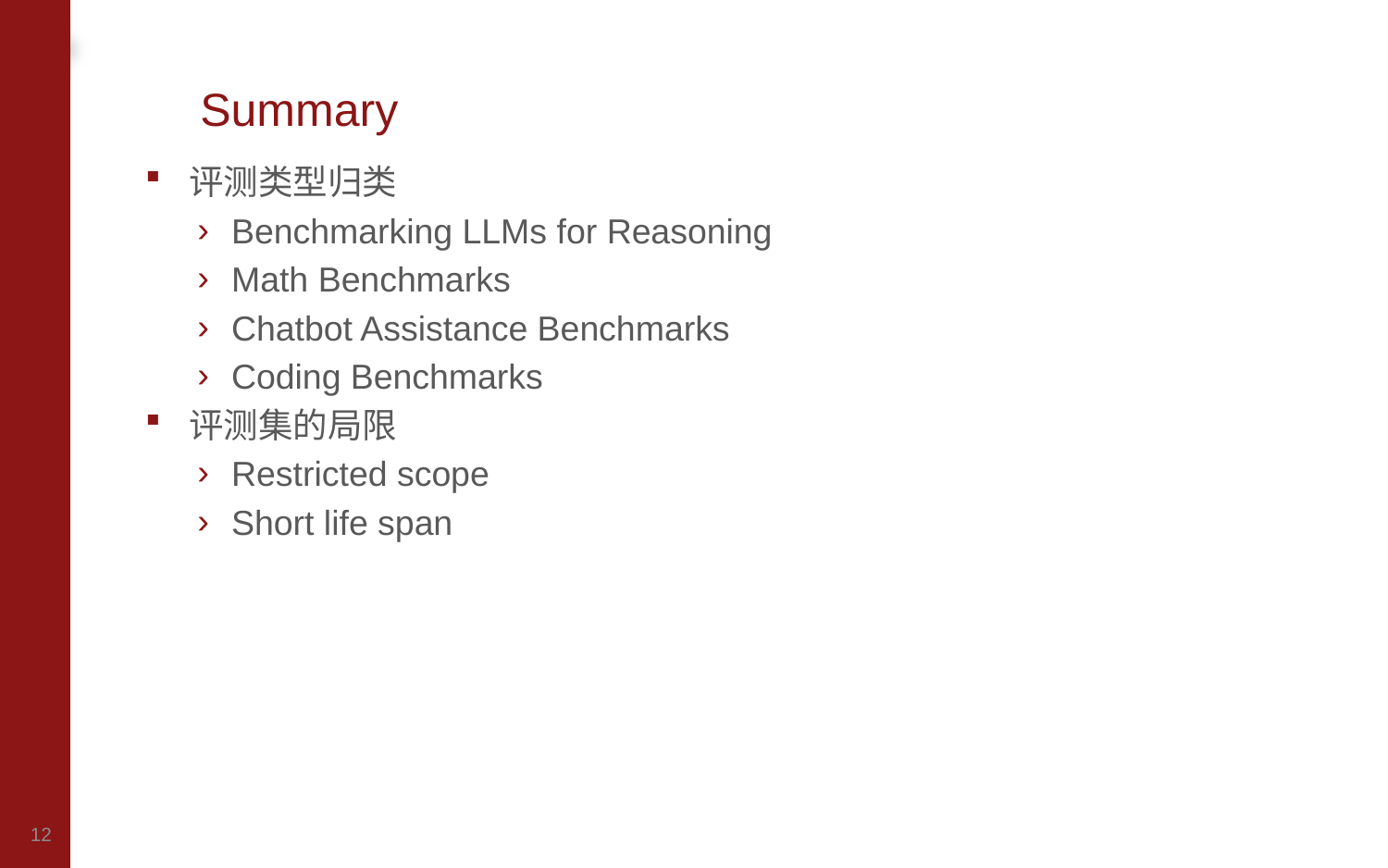

# Summary
评测类型归类
Benchmarking LLMs for Reasoning
Math Benchmarks
Chatbot Assistance Benchmarks
Coding Benchmarks
评测集的局限
Restricted scope
Short life span

12